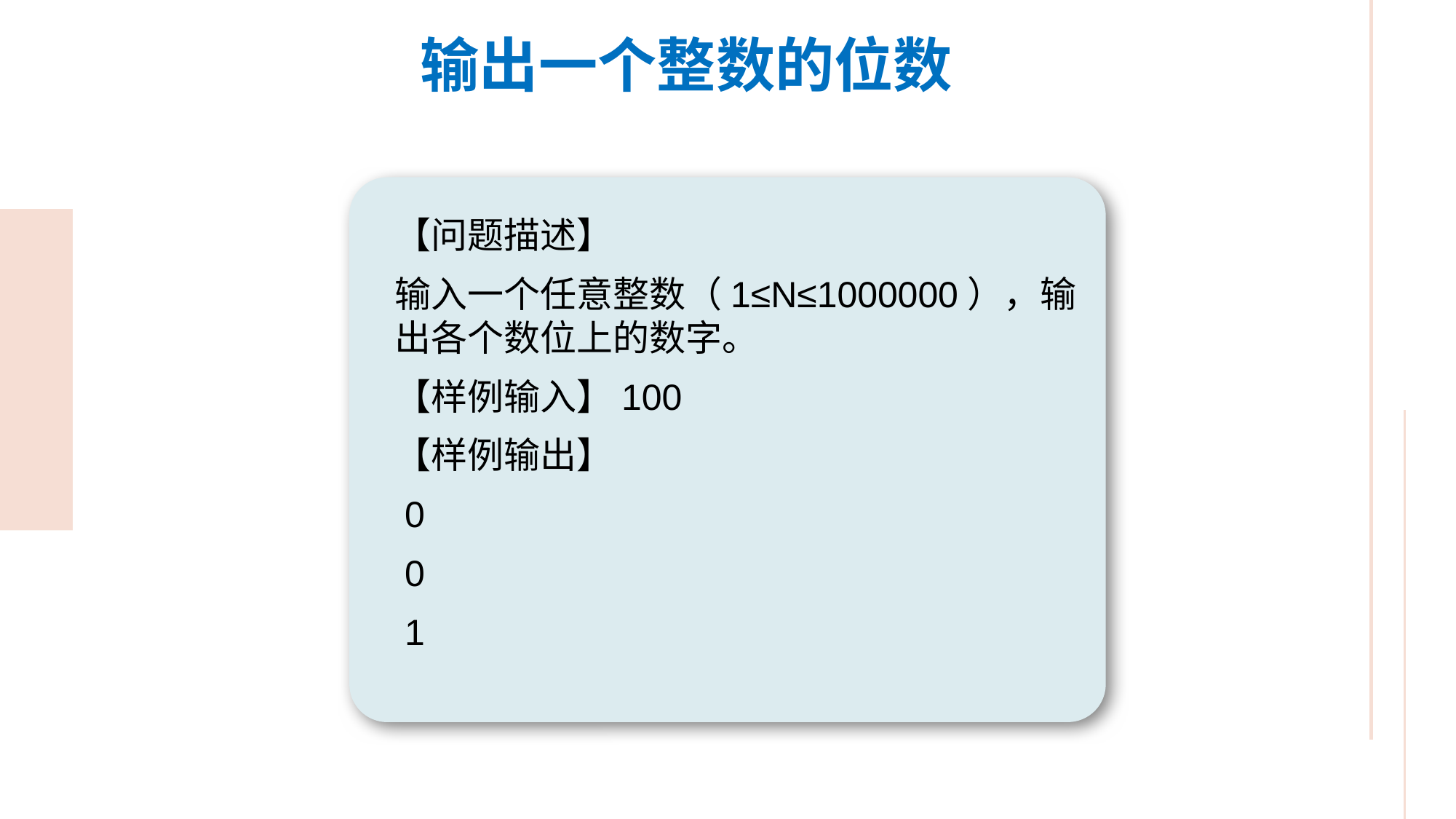

输出一个整数的位数

【问题描述】
输入一个任意整数（1≤N≤1000000），输出各个数位上的数字。
【样例输入】100
【样例输出】
 0
 0
 1